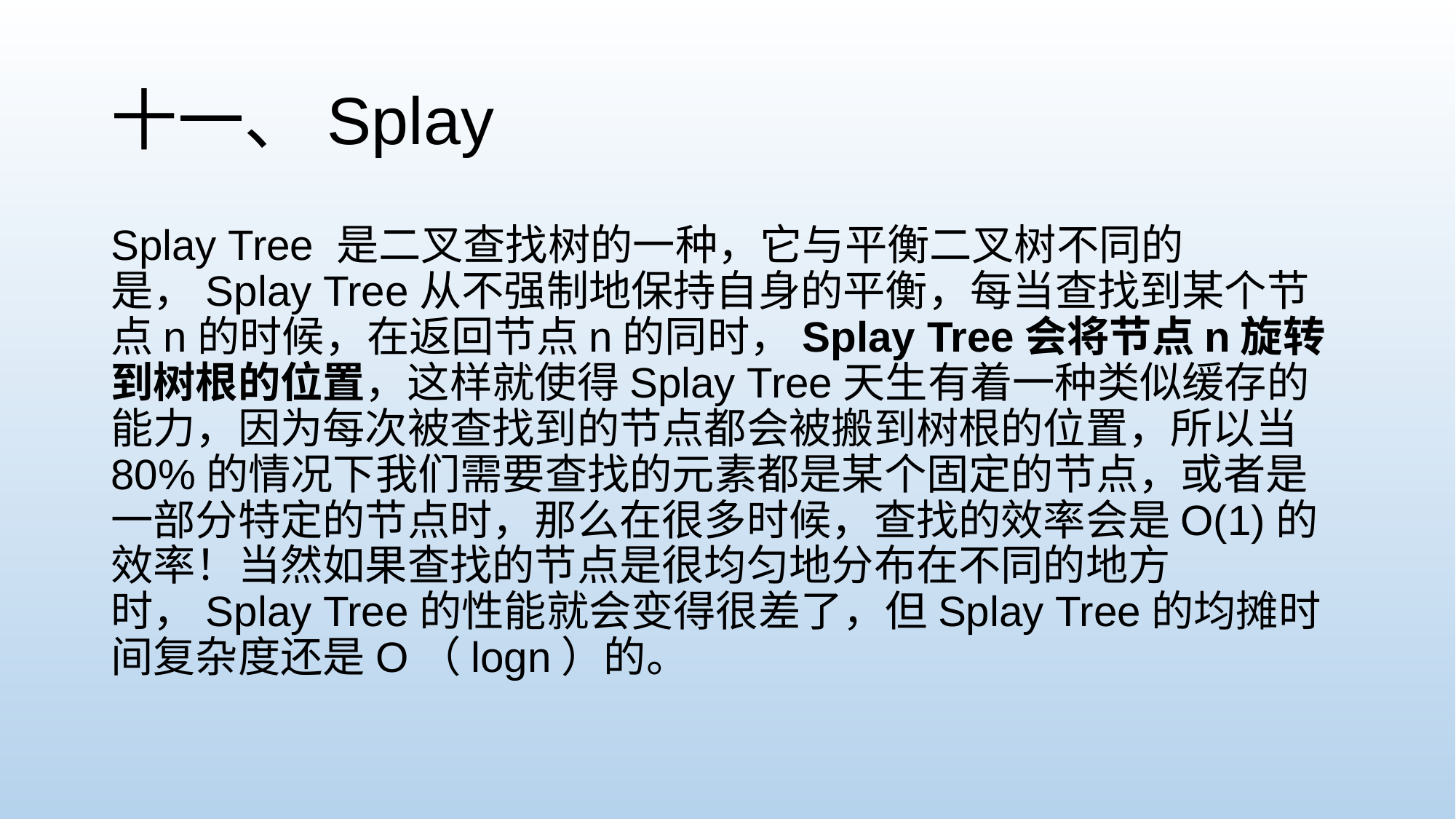

# 十一、Splay
Splay Tree 是二叉查找树的一种，它与平衡二叉树不同的是，Splay Tree从不强制地保持自身的平衡，每当查找到某个节点n的时候，在返回节点n的同时，Splay Tree会将节点n旋转到树根的位置，这样就使得Splay Tree天生有着一种类似缓存的能力，因为每次被查找到的节点都会被搬到树根的位置，所以当80%的情况下我们需要查找的元素都是某个固定的节点，或者是一部分特定的节点时，那么在很多时候，查找的效率会是O(1)的效率！当然如果查找的节点是很均匀地分布在不同的地方时，Splay Tree的性能就会变得很差了，但Splay Tree的均摊时间复杂度还是O（logn）的。